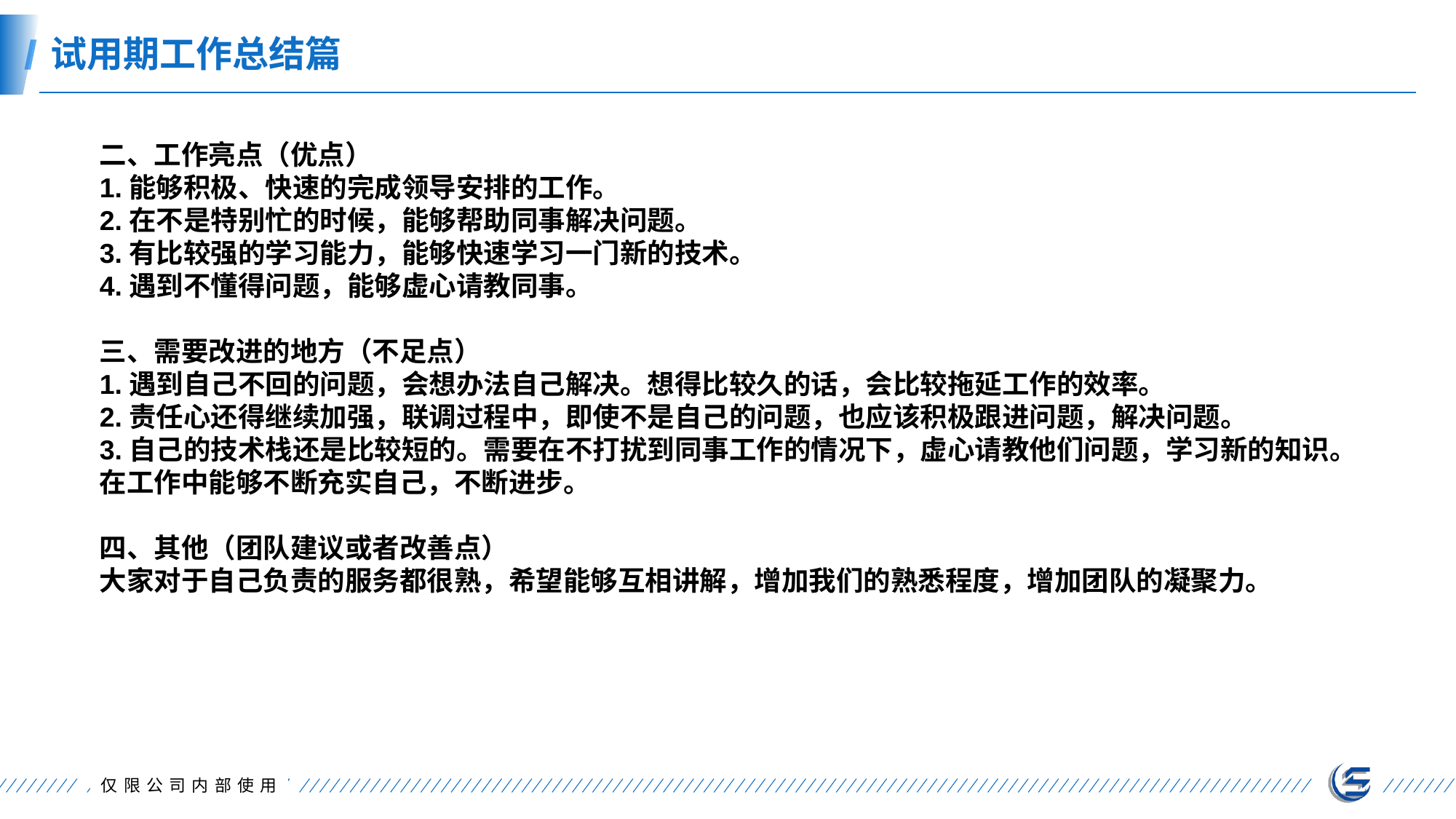

试用期工作总结篇
二、工作亮点（优点）
1.能够积极、快速的完成领导安排的工作。
2.在不是特别忙的时候，能够帮助同事解决问题。
3.有比较强的学习能力，能够快速学习一门新的技术。
4.遇到不懂得问题，能够虚心请教同事。

三、需要改进的地方（不足点）
1.遇到自己不回的问题，会想办法自己解决。想得比较久的话，会比较拖延工作的效率。
2.责任心还得继续加强，联调过程中，即使不是自己的问题，也应该积极跟进问题，解决问题。
3.自己的技术栈还是比较短的。需要在不打扰到同事工作的情况下，虚心请教他们问题，学习新的知识。
在工作中能够不断充实自己，不断进步。

四、其他（团队建议或者改善点）
大家对于自己负责的服务都很熟，希望能够互相讲解，增加我们的熟悉程度，增加团队的凝聚力。